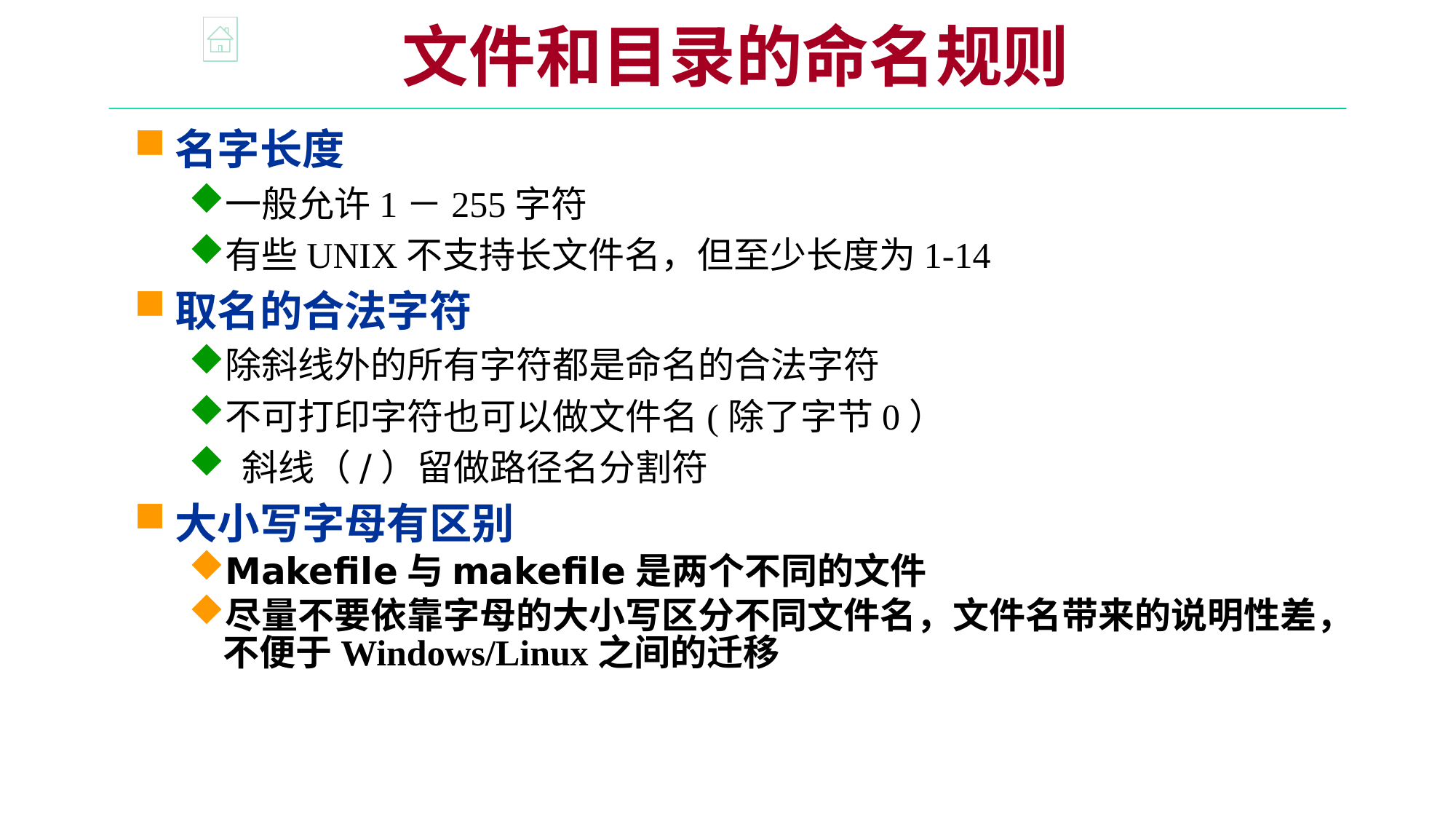

文件和目录的命名规则

名字长度
一般允许1－255字符
有些UNIX不支持长文件名，但至少长度为1-14
取名的合法字符
除斜线外的所有字符都是命名的合法字符
不可打印字符也可以做文件名(除了字节0）
 斜线（/）留做路径名分割符
大小写字母有区别
Makefile与makefile是两个不同的文件
尽量不要依靠字母的大小写区分不同文件名，文件名带来的说明性差，不便于Windows/Linux之间的迁移